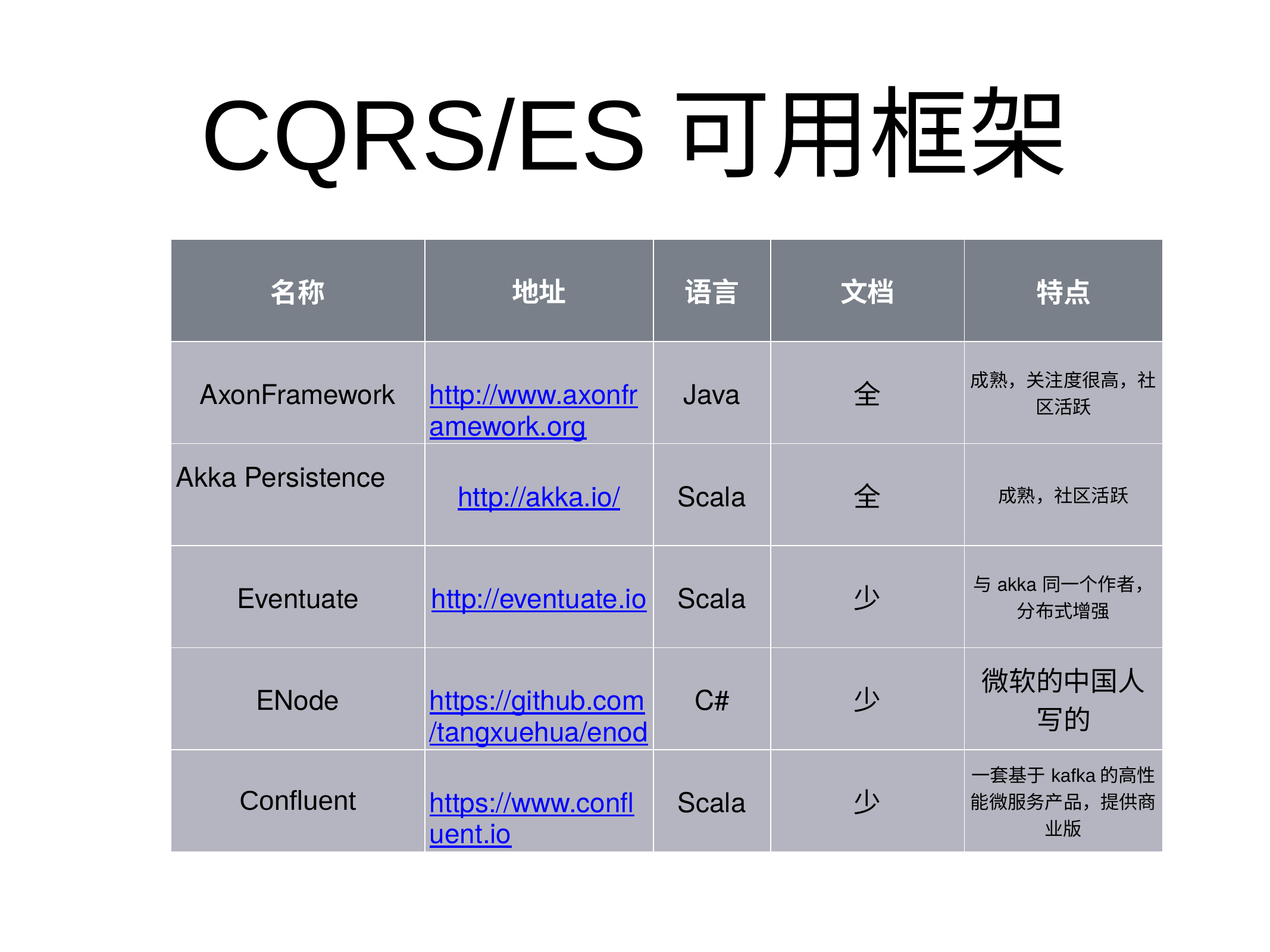

# CQRS/ES可用框架
| 名称 | 地址 | 语言 | 文档 | 特点 |
| --- | --- | --- | --- | --- |
| AxonFramework | http://www.axonframework.org | Java | 全 | 成熟，关注度很高，社区活跃 |
| Akka Persistence | http://akka.io/ | Scala | 全 | 成熟，社区活跃 |
| Eventuate | http://eventuate.io | Scala | 少 | 与akka同一个作者，分布式增强 |
| ENode | https://github.com/tangxuehua/enode | C# | 少 | 微软的中国人写的 |
| Confluent | https://www.confluent.io | Scala | 少 | 一套基于kafka的高性能微服务产品，提供商业版 |